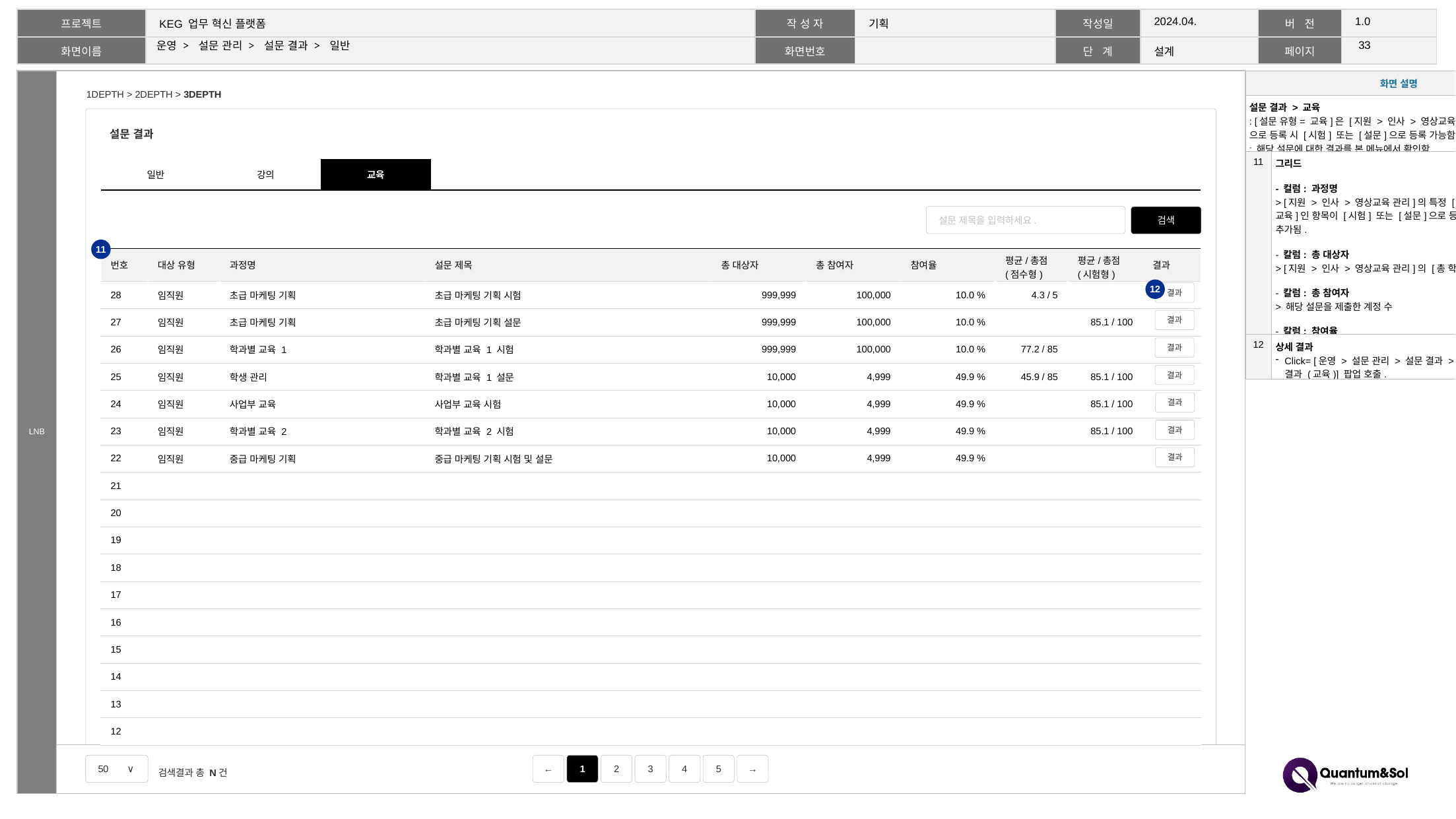

33

# 운영 > 설문 관리 > 설문 결과 > 일반
| 화면 설명 |  |
| --- | --- |
| 설문 결과 > 교육 : [설문 유형= 교육]은 [지원 > 인사 > 영상교육 관리]에서 [과정]으로 등록 시 [시험] 또는 [설문]으로 등록 가능함. : 해당 설문에 대한 결과를 본 메뉴에서 확인함. |  |
| 11 | 그리드 - 컬럼: 과정명 > [지원 > 인사 > 영상교육 관리]의 특정 [과정]에 [설문 유형=교육]인 항목이 [시험] 또는 [설문]으로 등록된 경우 본 목록에 추가됨. - 칼럼: 총 대상자 > [지원 > 인사 > 영상교육 관리]의 [총 학습자] 수 - 칼럼: 총 참여자 > 해당 설문을 제출한 계정 수 - 칼럼: 참여율 > (총 참여자 / 총 대상자) \* 100 |
| 12 | 상세 결과 Click= [운영 > 설문 관리 > 설문 결과 > 강의 > 설문 상세 결과 (교육)] 팝업 호출. |
설문 결과
| 일반 | 강의 | 교육 |  |  |  |  |  |  |  |
| --- | --- | --- | --- | --- | --- | --- | --- | --- | --- |
설문 제목을 입력하세요.
검색
11
| 번호 | 대상 유형 | 과정명 | 설문 제목 | 총 대상자 | 총 참여자 | 참여율 | 평균/총점 (점수형) | 평균/총점 (시험형) | 결과 |
| --- | --- | --- | --- | --- | --- | --- | --- | --- | --- |
| 28 | 임직원 | 초급 마케팅 기획 | 초급 마케팅 기획 시험 | 999,999 | 100,000 | 10.0 % | 4.3 / 5 |  |  |
| 27 | 임직원 | 초급 마케팅 기획 | 초급 마케팅 기획 설문 | 999,999 | 100,000 | 10.0 % |  | 85.1 / 100 |  |
| 26 | 임직원 | 학과별 교육 1 | 학과별 교육 1 시험 | 999,999 | 100,000 | 10.0 % | 77.2 / 85 |  |  |
| 25 | 임직원 | 학생 관리 | 학과별 교육 1 설문 | 10,000 | 4,999 | 49.9 % | 45.9 / 85 | 85.1 / 100 |  |
| 24 | 임직원 | 사업부 교육 | 사업부 교육 시험 | 10,000 | 4,999 | 49.9 % |  | 85.1 / 100 |  |
| 23 | 임직원 | 학과별 교육 2 | 학과별 교육 2 시험 | 10,000 | 4,999 | 49.9 % |  | 85.1 / 100 |  |
| 22 | 임직원 | 중급 마케팅 기획 | 중급 마케팅 기획 시험 및 설문 | 10,000 | 4,999 | 49.9 % |  |  |  |
| 21 |  |  |  |  |  |  |  |  |  |
| 20 |  |  |  |  |  |  |  |  |  |
| 19 |  |  |  |  |  |  |  |  |  |
| 18 |  |  |  |  |  |  |  |  |  |
| 17 |  |  |  |  |  |  |  |  |  |
| 16 |  |  |  |  |  |  |  |  |  |
| 15 |  |  |  |  |  |  |  |  |  |
| 14 |  |  |  |  |  |  |  |  |  |
| 13 |  |  |  |  |  |  |  |  |  |
| 12 |  |  |  |  |  |  |  |  |  |
12
결과
결과
결과
결과
결과
결과
결과